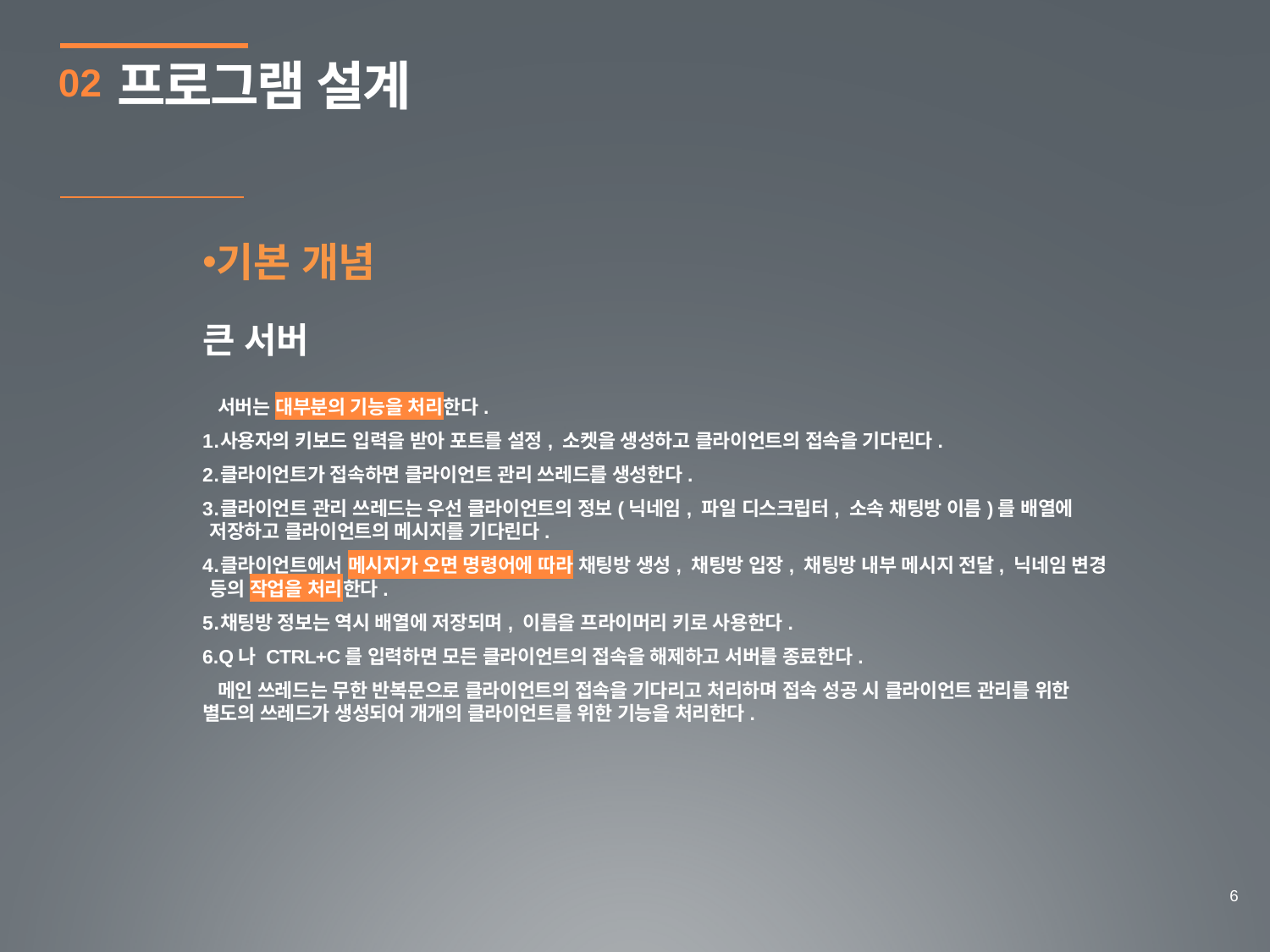

프로그램 설계
02

기본 개념

큰 서버

  서버는 대부분의 기능을 처리한다.
사용자의 키보드 입력을 받아 포트를 설정, 소켓을 생성하고 클라이언트의 접속을 기다린다.
클라이언트가 접속하면 클라이언트 관리 쓰레드를 생성한다.
클라이언트 관리 쓰레드는 우선 클라이언트의 정보(닉네임, 파일 디스크립터, 소속 채팅방 이름)를 배열에 저장하고 클라이언트의 메시지를 기다린다.
클라이언트에서 메시지가 오면 명령어에 따라 채팅방 생성, 채팅방 입장, 채팅방 내부 메시지 전달, 닉네임 변경 등의 작업을 처리한다.
채팅방 정보는 역시 배열에 저장되며, 이름을 프라이머리 키로 사용한다.
Q나 CTRL+C를 입력하면 모든 클라이언트의 접속을 해제하고 서버를 종료한다.
  메인 쓰레드는 무한 반복문으로 클라이언트의 접속을 기다리고 처리하며 접속 성공 시 클라이언트 관리를 위한 별도의 쓰레드가 생성되어 개개의 클라이언트를 위한 기능을 처리한다.